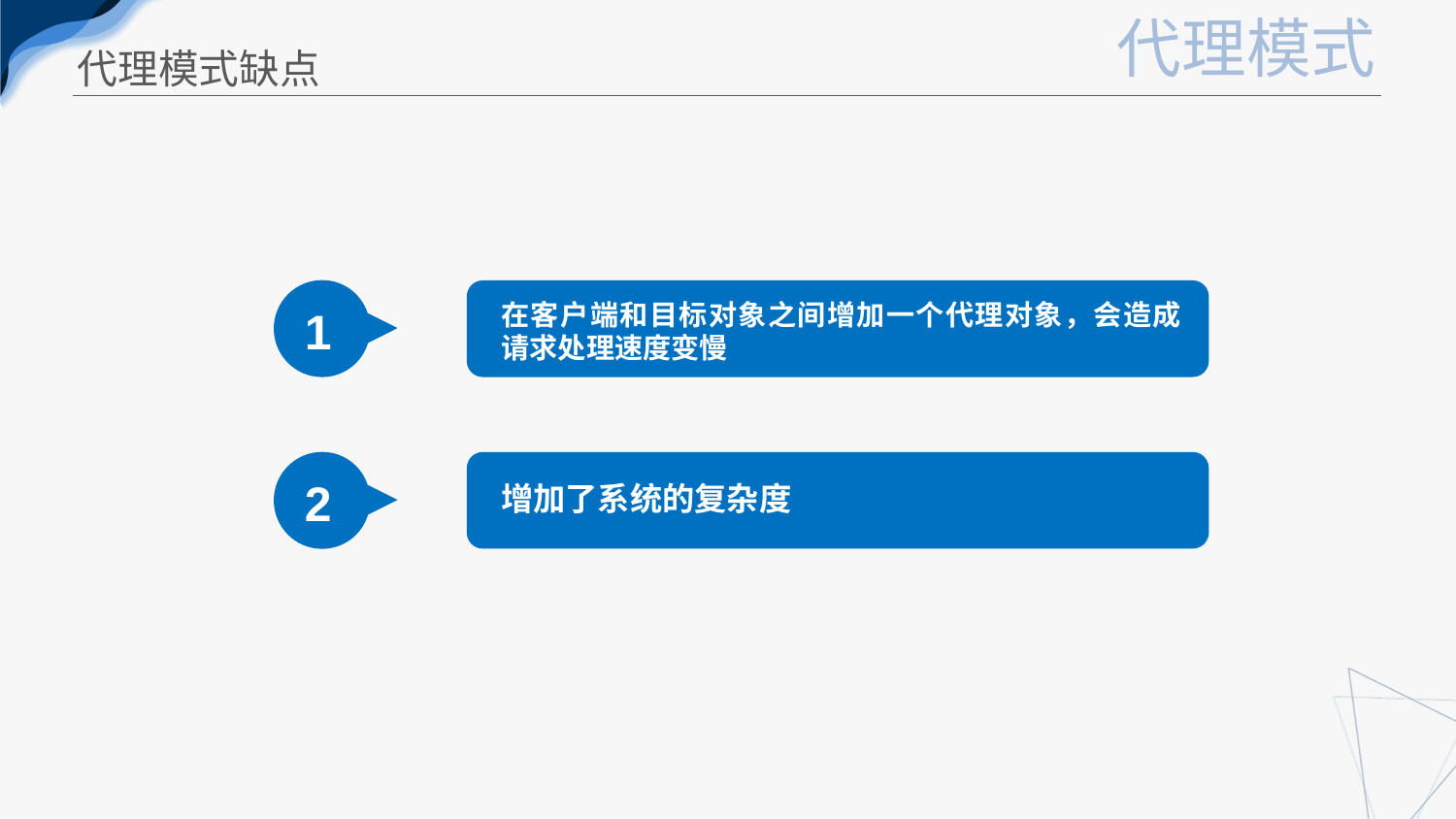

代理模式缺点

在客户端和目标对象之间增加一个代理对象，会造成请求处理速度变慢
1

2
增加了系统的复杂度